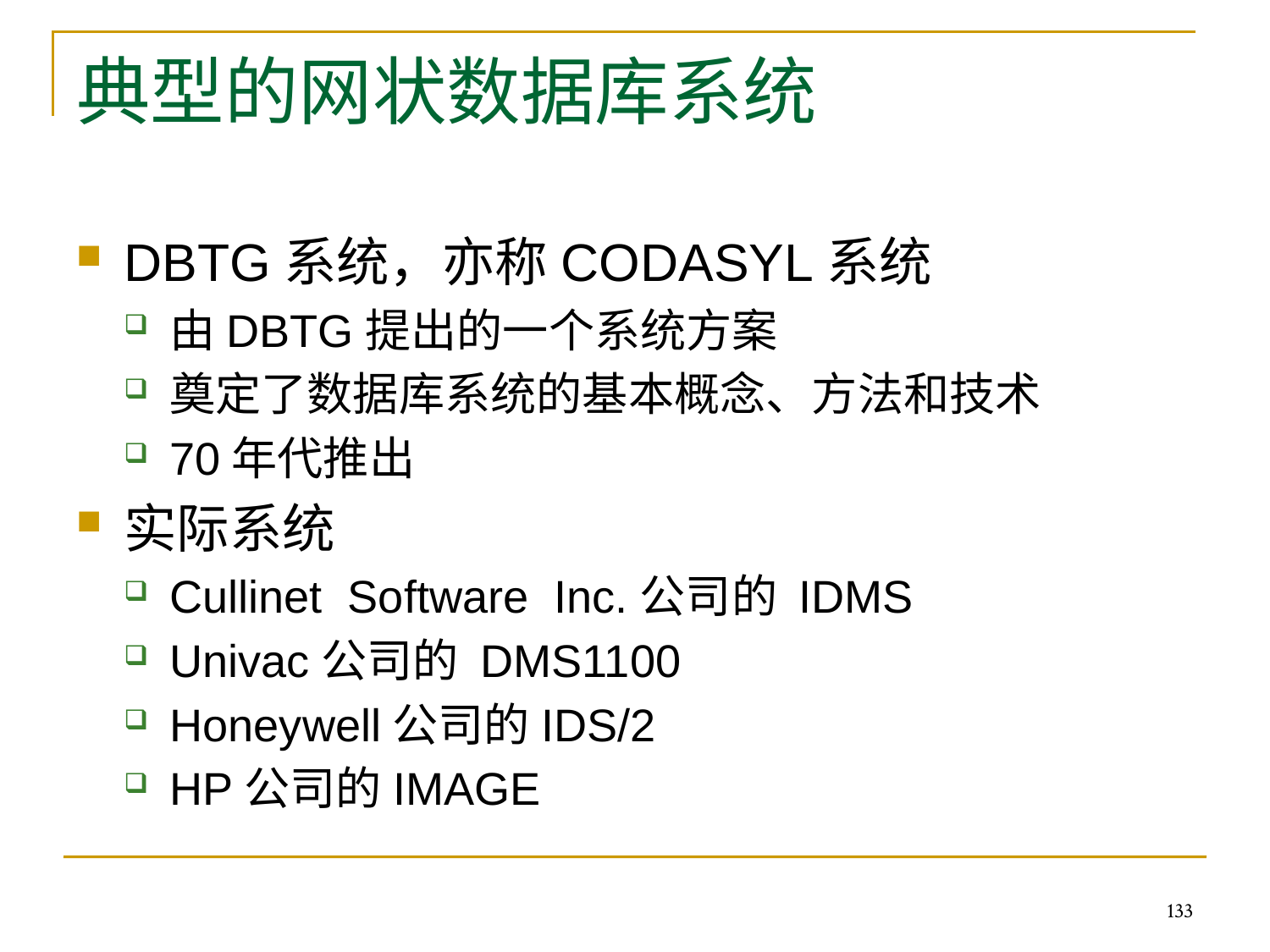

# 典型的网状数据库系统
DBTG系统，亦称CODASYL系统
由DBTG提出的一个系统方案
奠定了数据库系统的基本概念、方法和技术
70年代推出
实际系统
Cullinet  Software  Inc.公司的 IDMS
Univac公司的 DMS1100
Honeywell公司的IDS/2
HP公司的IMAGE
133